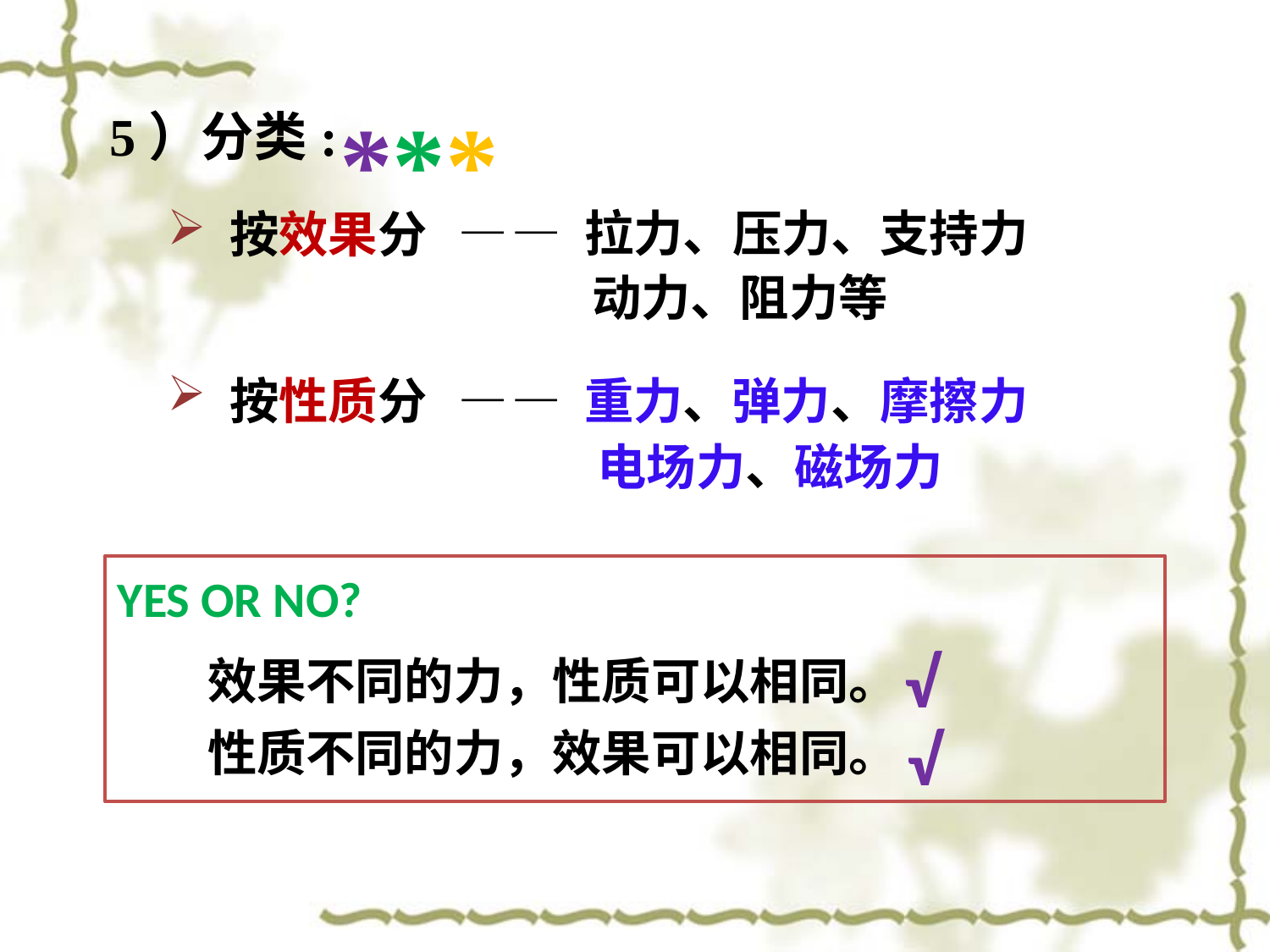

***
5）分类:
— — 拉力、压力、支持力
 按效果分
动力、阻力等
 按性质分
— — 重力、弹力、摩擦力
电场力、磁场力

Yes or No?
√
效果不同的力，性质可以相同。
√
性质不同的力，效果可以相同。